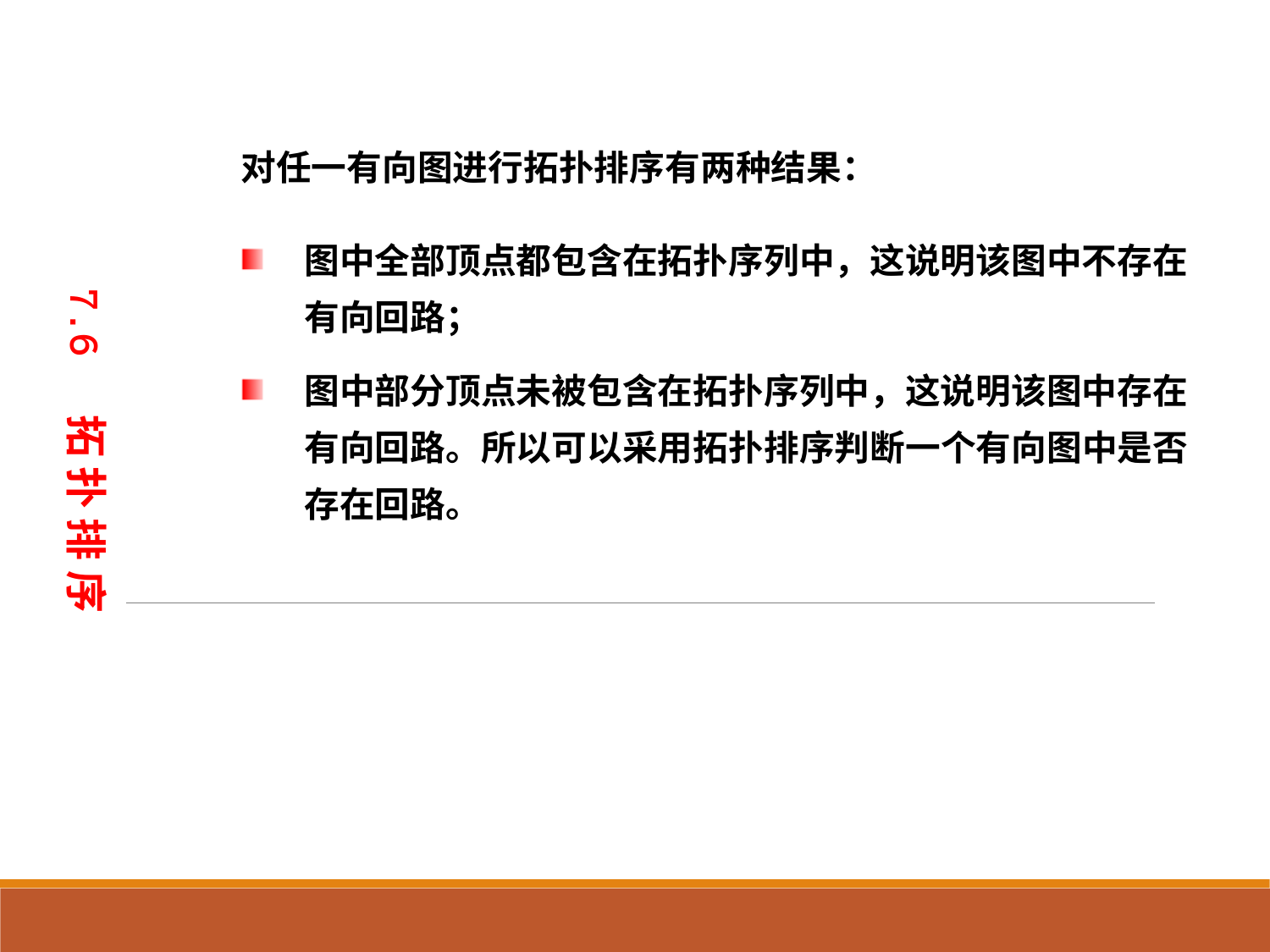

对任一有向图进行拓扑排序有两种结果：
图中全部顶点都包含在拓扑序列中，这说明该图中不存在有向回路；
图中部分顶点未被包含在拓扑序列中，这说明该图中存在有向回路。所以可以采用拓扑排序判断一个有向图中是否存在回路。
7.6  拓 扑 排 序